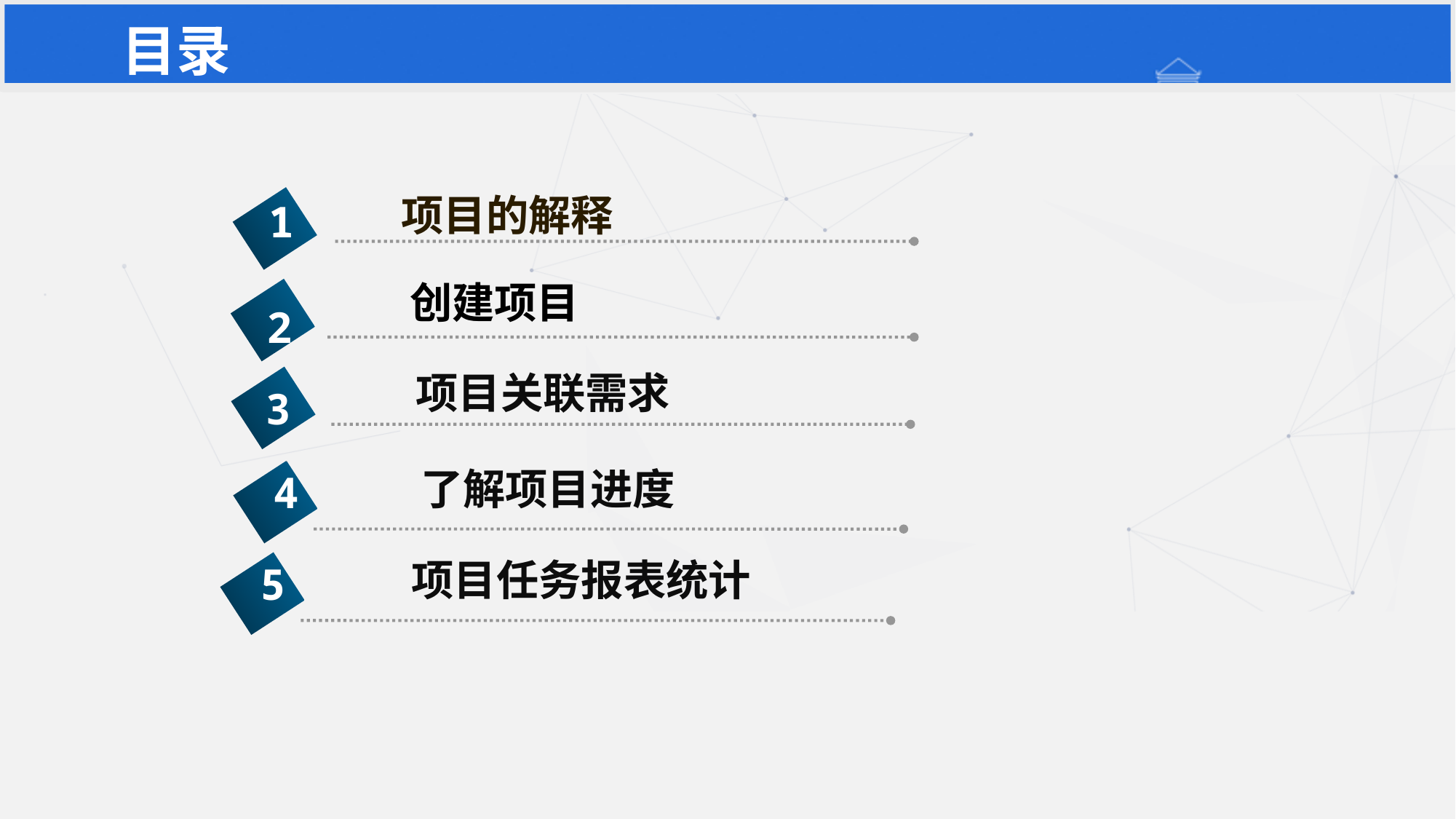

目录
项目的解释
1

创建项目

2

项目关联需求

3

了解项目进度
4

项目任务报表统计
5